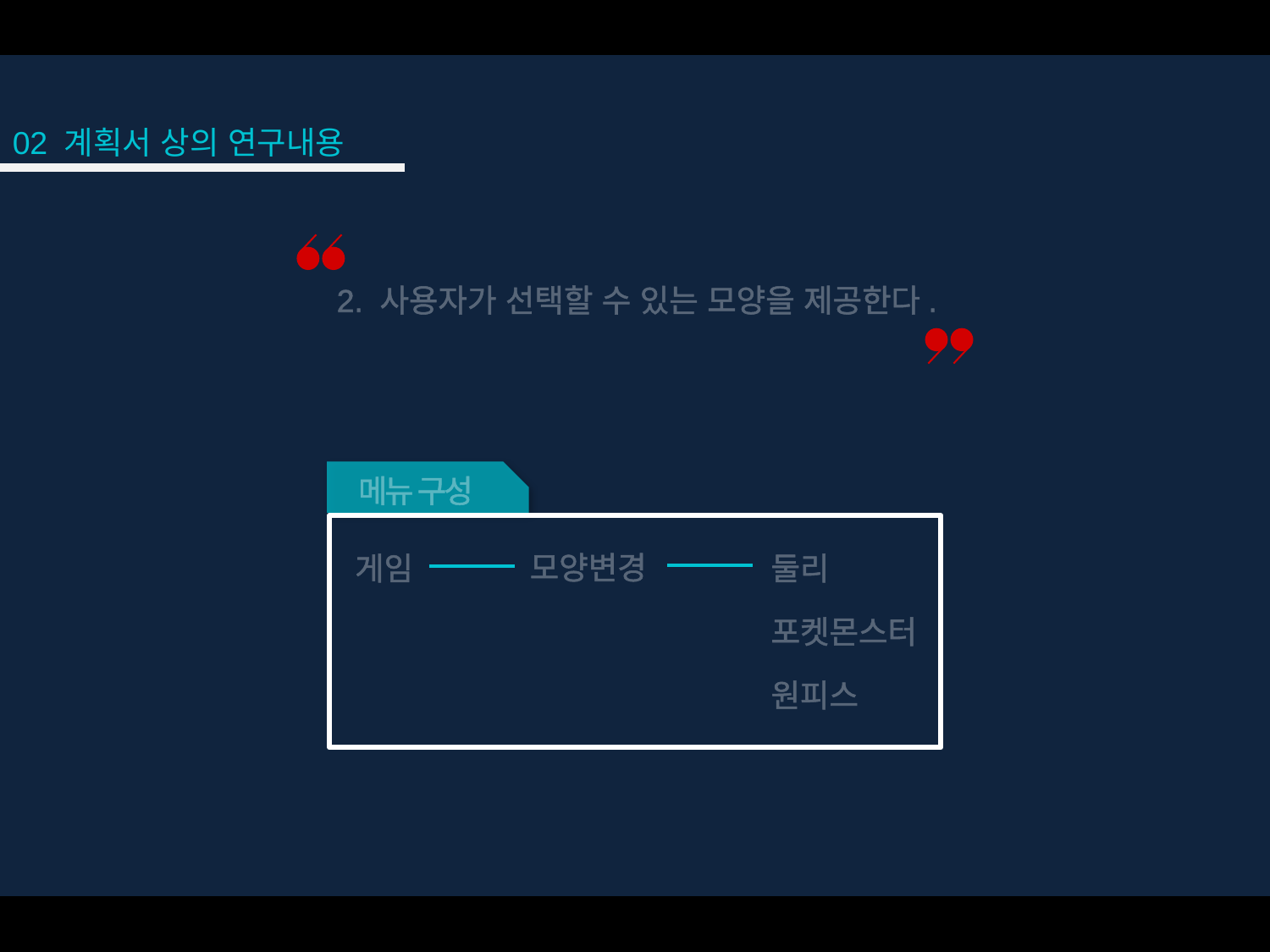

02 계획서 상의 연구내용

2. 사용자가 선택할 수 있는 모양을 제공한다.

메뉴 구성

모양변경
게임
둘리

포켓몬스터

원피스